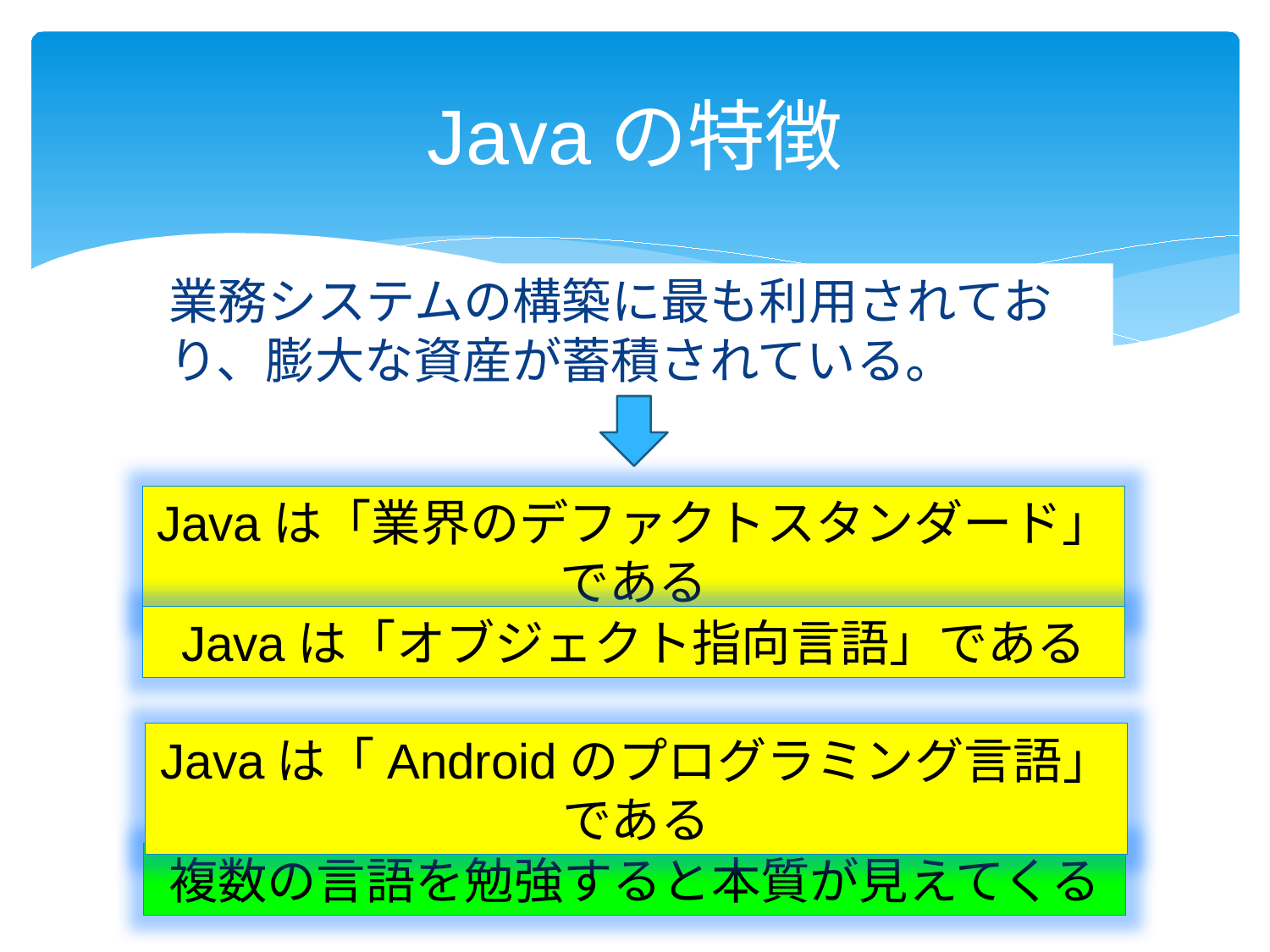

# Javaの特徴
業務システムの構築に最も利用されており、膨大な資産が蓄積されている。

Javaは「業界のデファクトスタンダード」である
Javaは「オブジェクト指向言語」である
Javaは「Androidのプログラミング言語」である
複数の言語を勉強すると本質が見えてくる